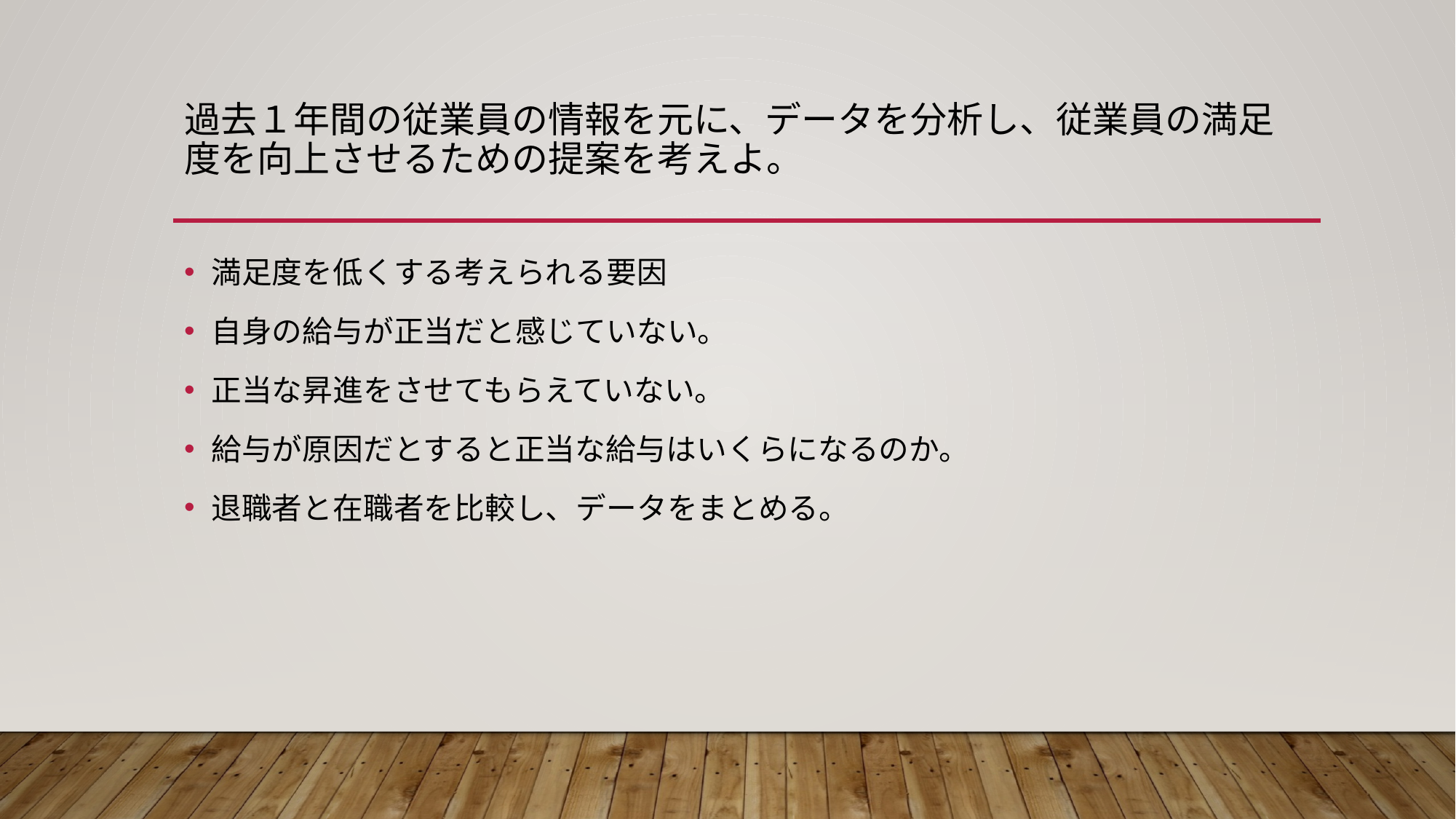

# 過去１年間の従業員の情報を元に、データを分析し、従業員の満足度を向上させるための提案を考えよ。
満足度を低くする考えられる要因
自身の給与が正当だと感じていない。
正当な昇進をさせてもらえていない。
給与が原因だとすると正当な給与はいくらになるのか。
退職者と在職者を比較し、データをまとめる。